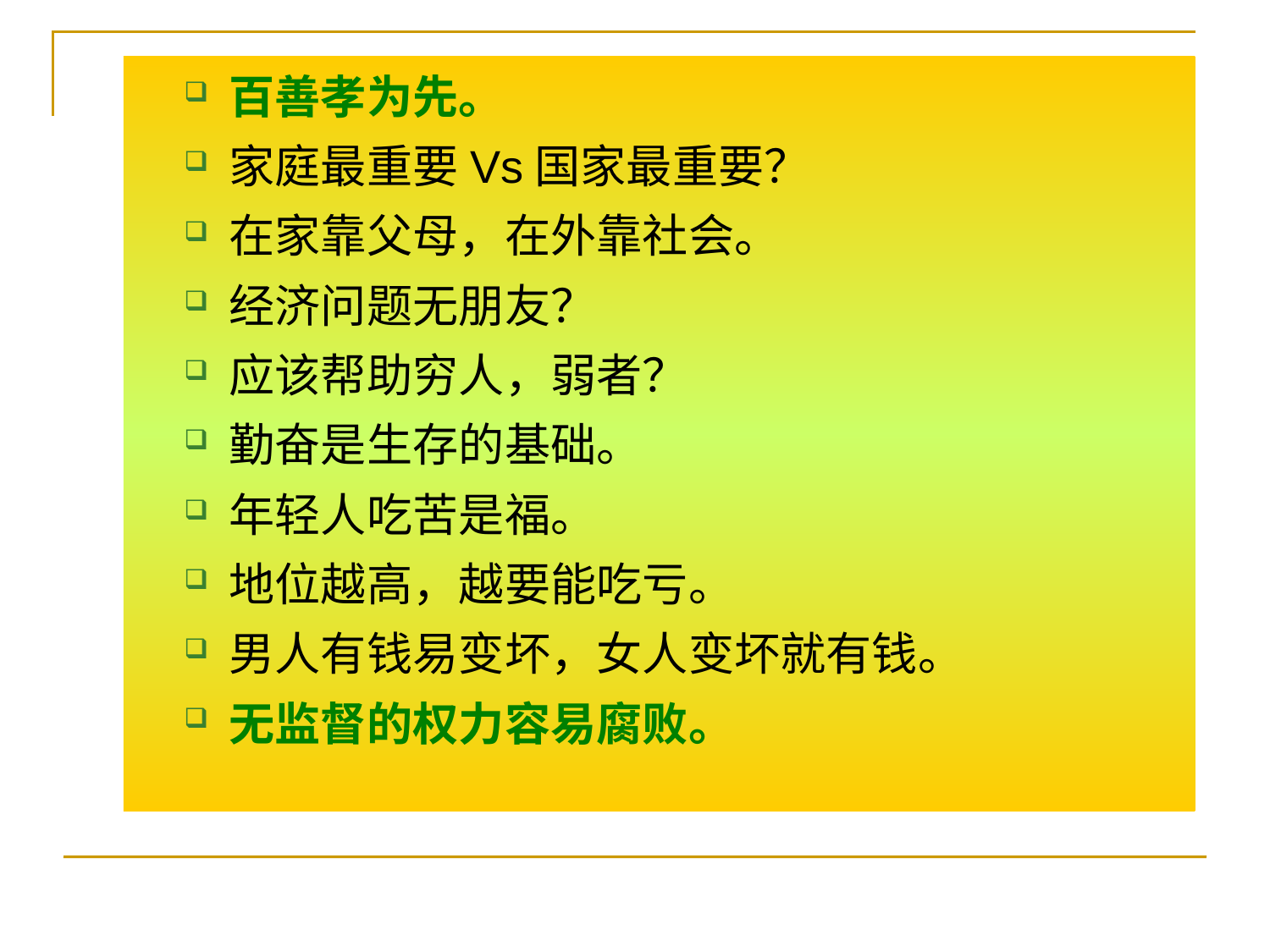

百善孝为先。
家庭最重要Vs国家最重要？
在家靠父母，在外靠社会。
经济问题无朋友？
应该帮助穷人，弱者？
勤奋是生存的基础。
年轻人吃苦是福。
地位越高，越要能吃亏。
男人有钱易变坏，女人变坏就有钱。
无监督的权力容易腐败。

57